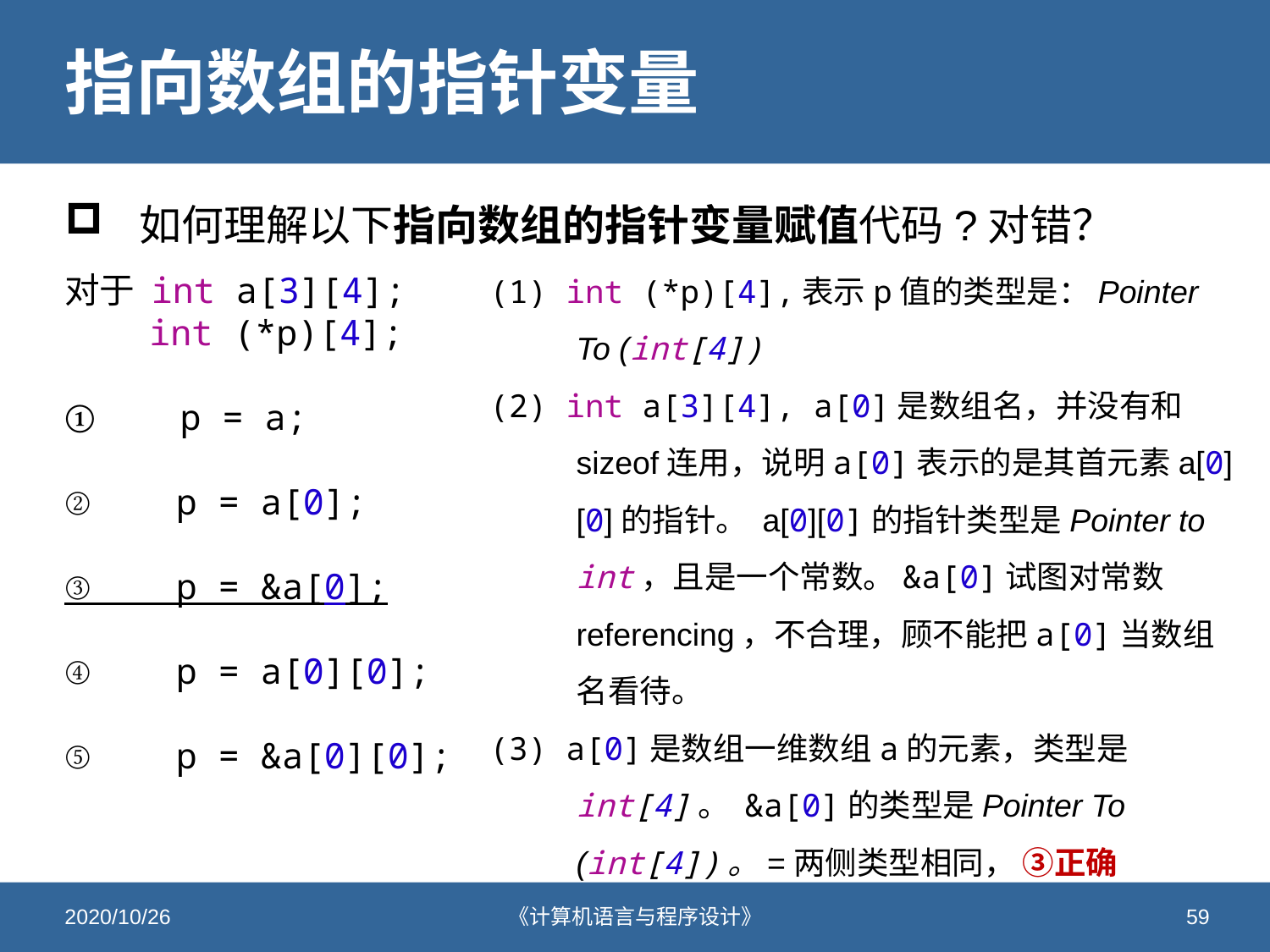

# 指向数组的指针变量
如何理解以下指向数组的指针变量赋值代码?对错？
(1) int (*p)[4],表示p值的类型是：Pointer To (int[4])
(2) int a[3][4], a[0]是数组名，并没有和sizeof连用，说明a[0]表示的是其首元素a[0][0]的指针。 a[0][0]的指针类型是Pointer to int，且是一个常数。&a[0]试图对常数referencing，不合理，顾不能把a[0]当数组名看待。
(3) a[0]是数组一维数组a的元素，类型是int[4]。 &a[0]的类型是Pointer To (int[4])。=两侧类型相同， ③正确
对于 int a[3][4];
    int (*p)[4];

①    p = a;

②    p = a[0];

③    p = &a[0];

④    p = a[0][0];

⑤    p = &a[0][0];
2020/10/26
《计算机语言与程序设计》
59